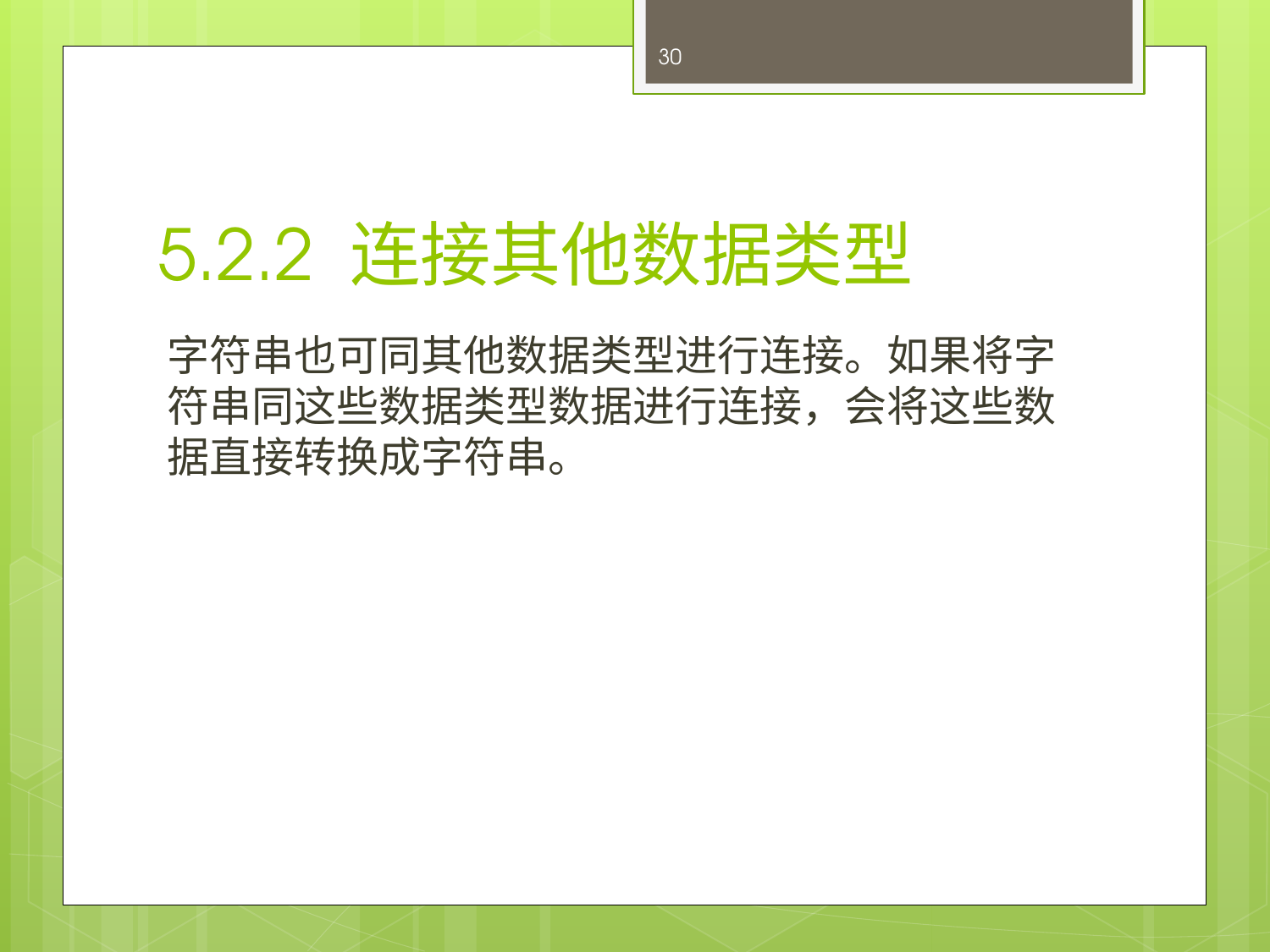

30
# 5.2.2 连接其他数据类型
字符串也可同其他数据类型进行连接。如果将字符串同这些数据类型数据进行连接，会将这些数据直接转换成字符串。